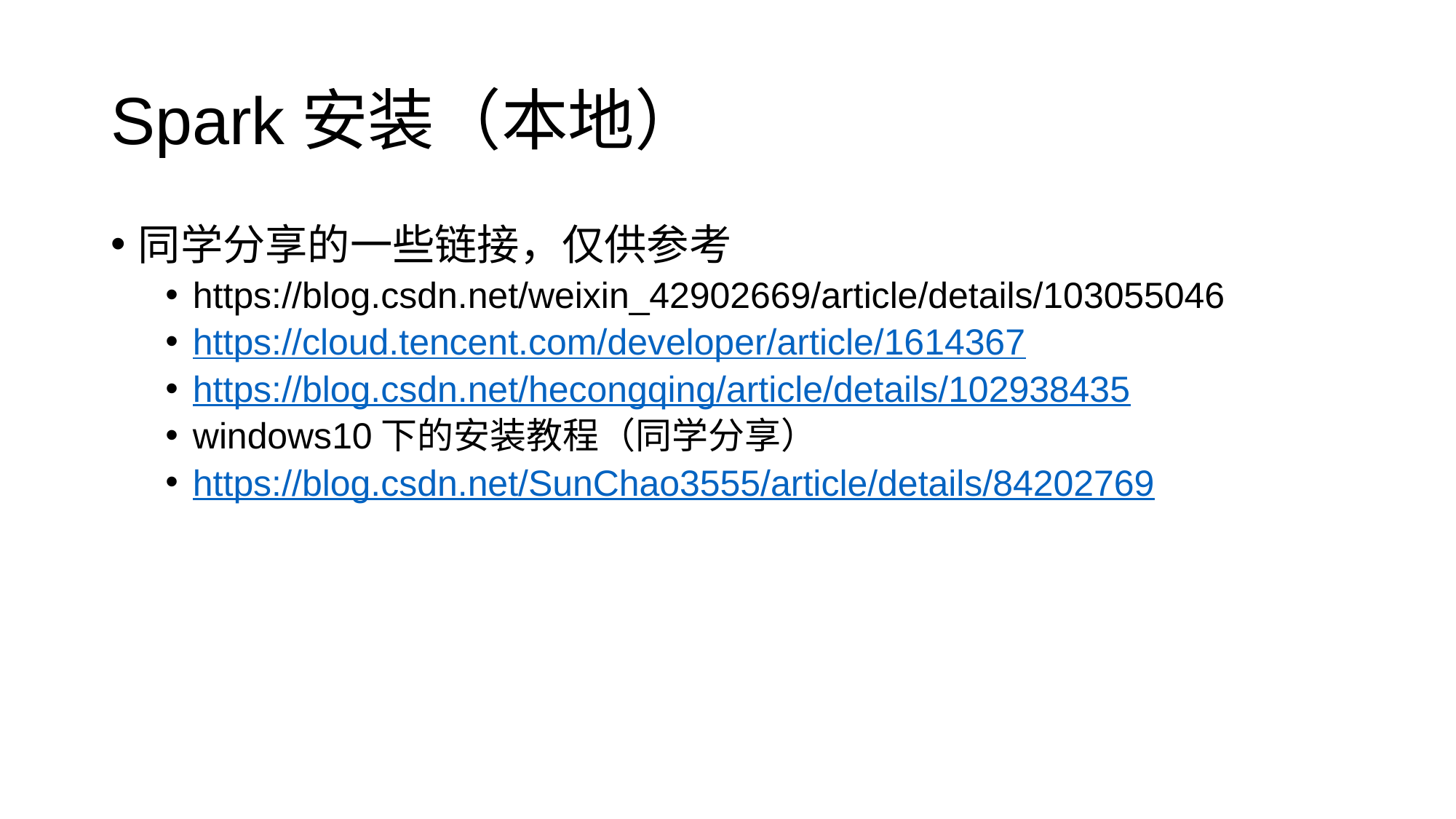

# Spark安装（本地）
同学分享的一些链接，仅供参考
https://blog.csdn.net/weixin_42902669/article/details/103055046
https://cloud.tencent.com/developer/article/1614367
https://blog.csdn.net/hecongqing/article/details/102938435
windows10下的安装教程（同学分享）
https://blog.csdn.net/SunChao3555/article/details/84202769